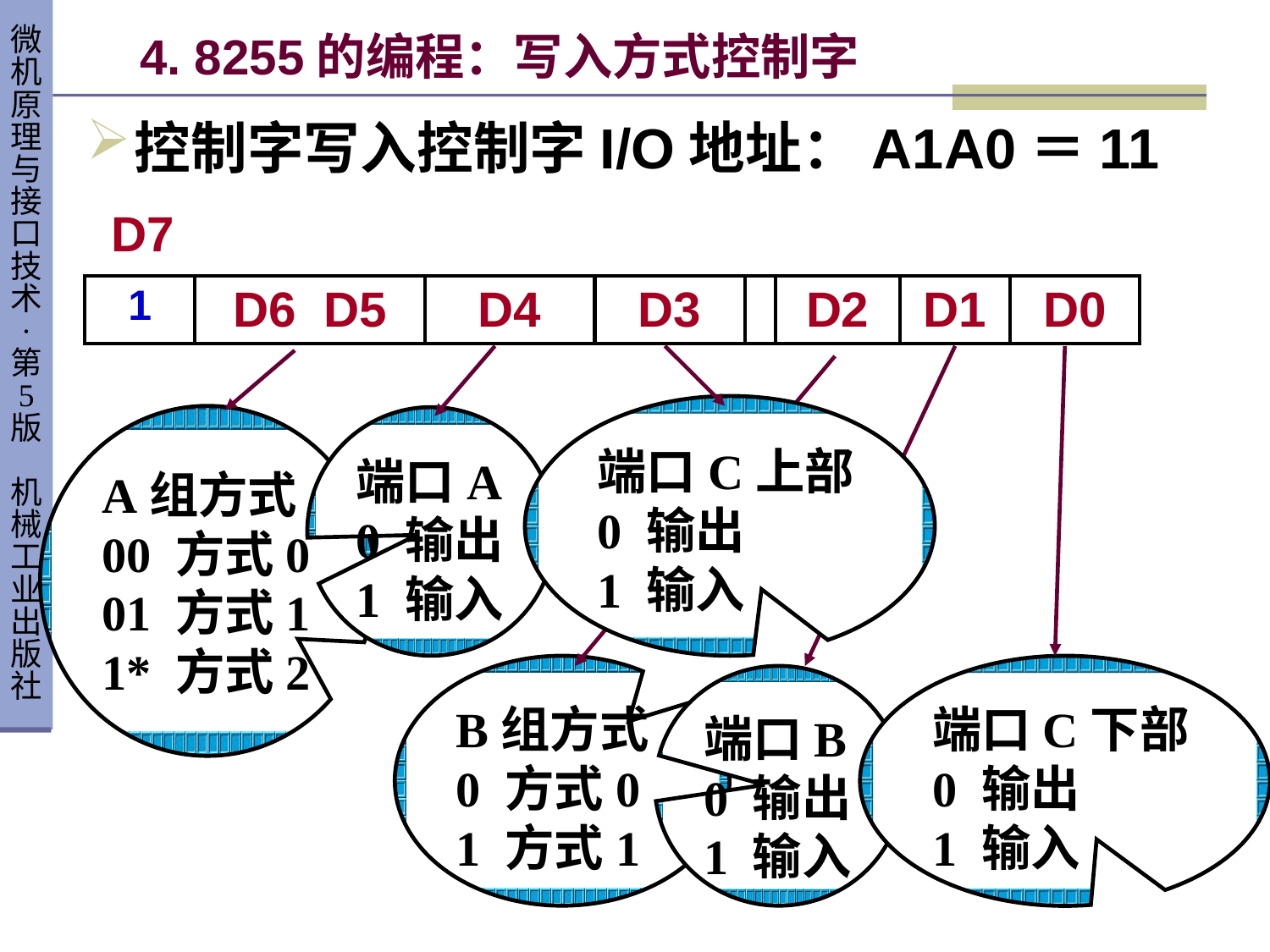

# 4. 8255的编程：写入方式控制字
控制字写入控制字I/O地址：A1A0＝11
D7
| 1 | D6 D5 | D4 | D3 |  | D2 | D1 | D0 |
| --- | --- | --- | --- | --- | --- | --- | --- |

端口C上部
0 输出
1 输入
A组方式
00 方式0
01 方式1
1* 方式2
端口A
0 输出
1 输入

B组方式
0 方式0
1 方式1
端口C下部
0 输出
1 输入
端口B
0 输出
1 输入